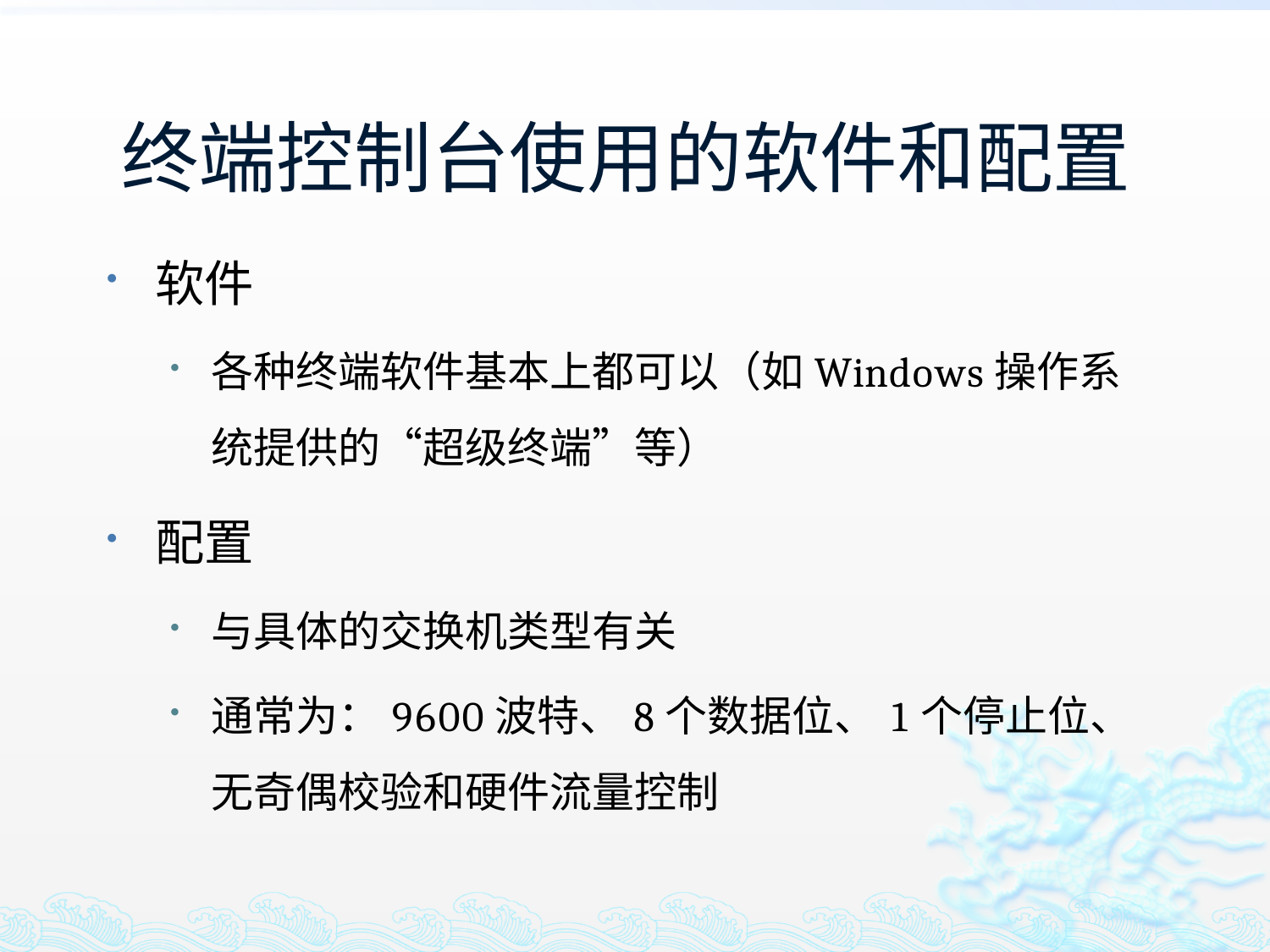

# 终端控制台使用的软件和配置
软件
各种终端软件基本上都可以（如Windows操作系统提供的“超级终端”等）
配置
与具体的交换机类型有关
通常为：9600波特、8个数据位、1个停止位、无奇偶校验和硬件流量控制